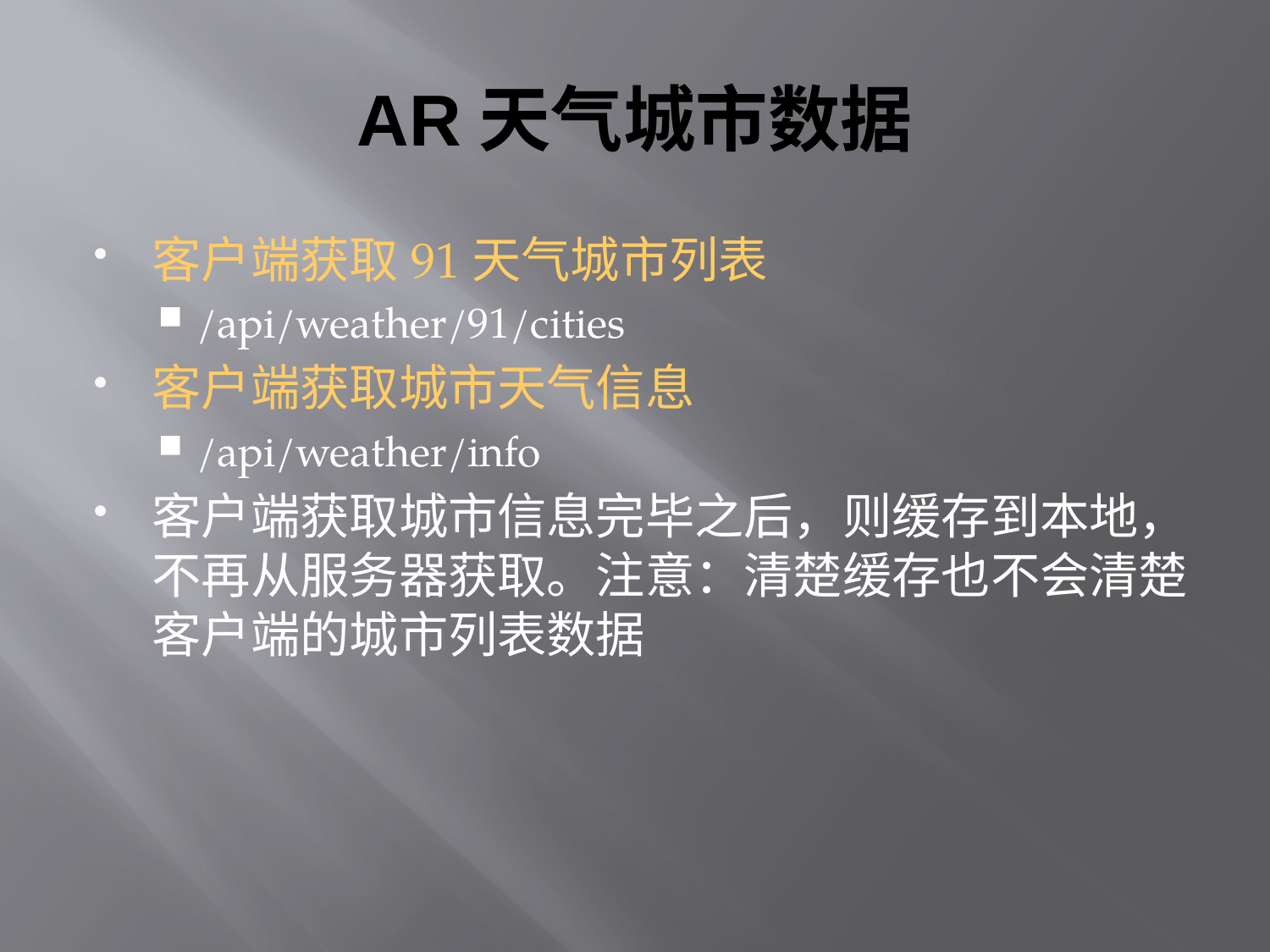

# AR天气城市数据
客户端获取91天气城市列表
/api/weather/91/cities
客户端获取城市天气信息
/api/weather/info
客户端获取城市信息完毕之后，则缓存到本地，不再从服务器获取。注意：清楚缓存也不会清楚客户端的城市列表数据